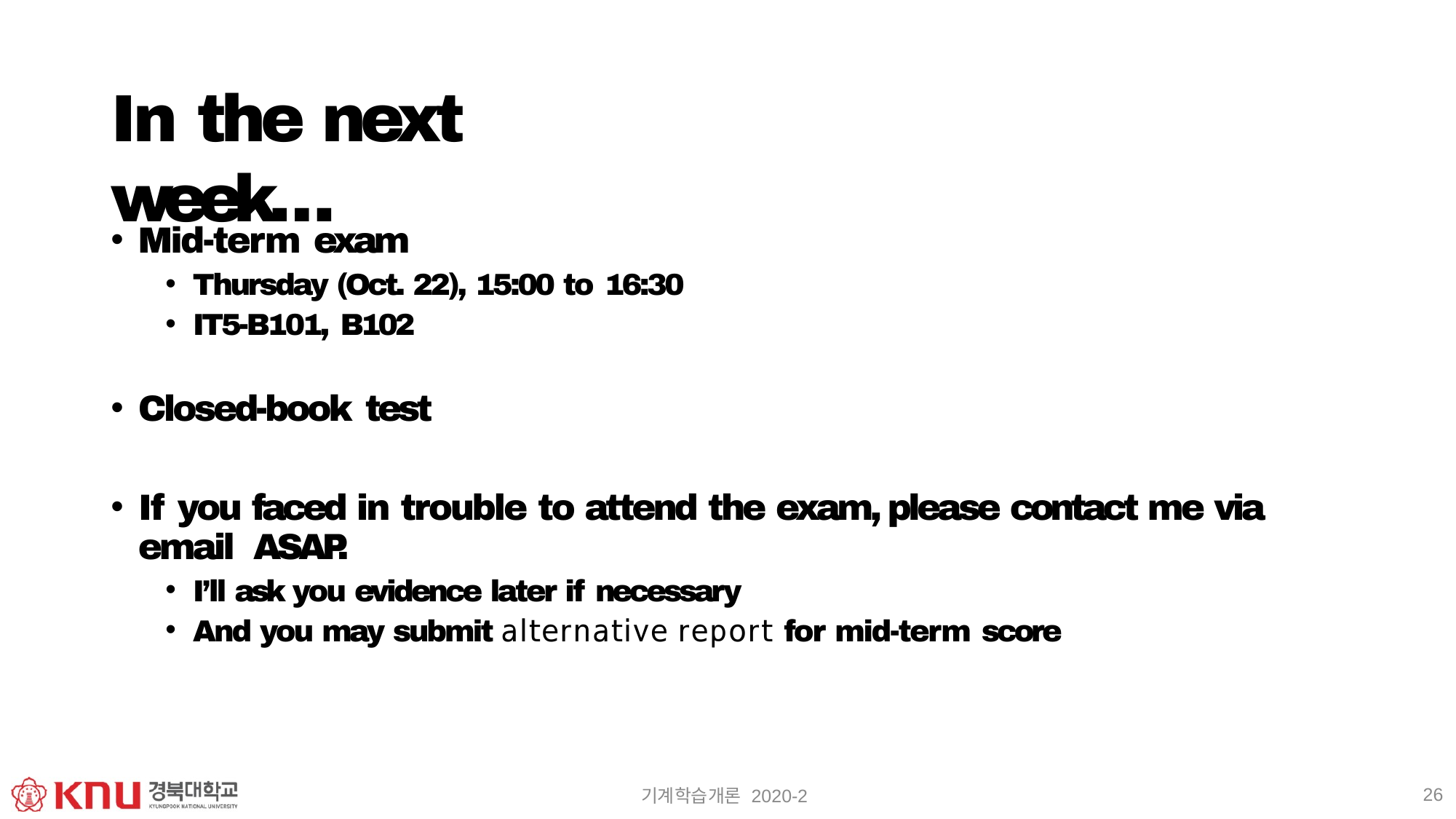

# In the next week…
Mid-term exam
Thursday (Oct. 22), 15:00 to 16:30
IT5-B101, B102

Closed-book test

If you faced in trouble to attend the exam, please contact me via email  ASAP.
I’ll ask you evidence later if necessary
And you may submit alternative report for mid-term score
26
기계학습개론 2020-2